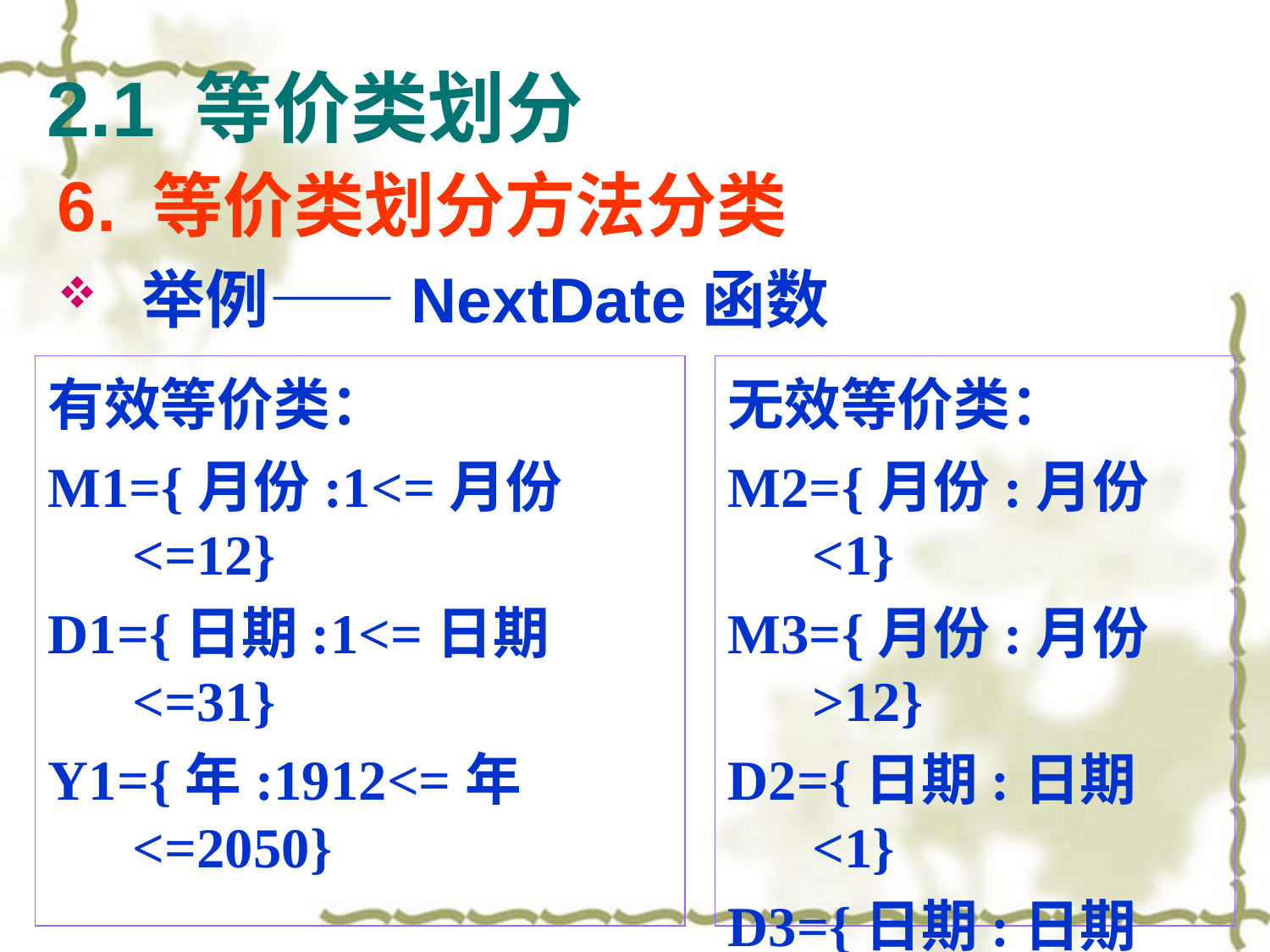

# 2.1 等价类划分
6. 等价类划分方法分类
举例——NextDate函数

有效等价类：
M1={月份:1<=月份<=12}
D1={日期:1<=日期<=31}
Y1={年:1912<=年<=2050}
无效等价类：
M2={月份:月份<1}
M3={月份:月份>12}
D2={日期:日期<1}
D3={日期:日期>31}
Y2={年:年< 1912}
Y3={年:年>2050}